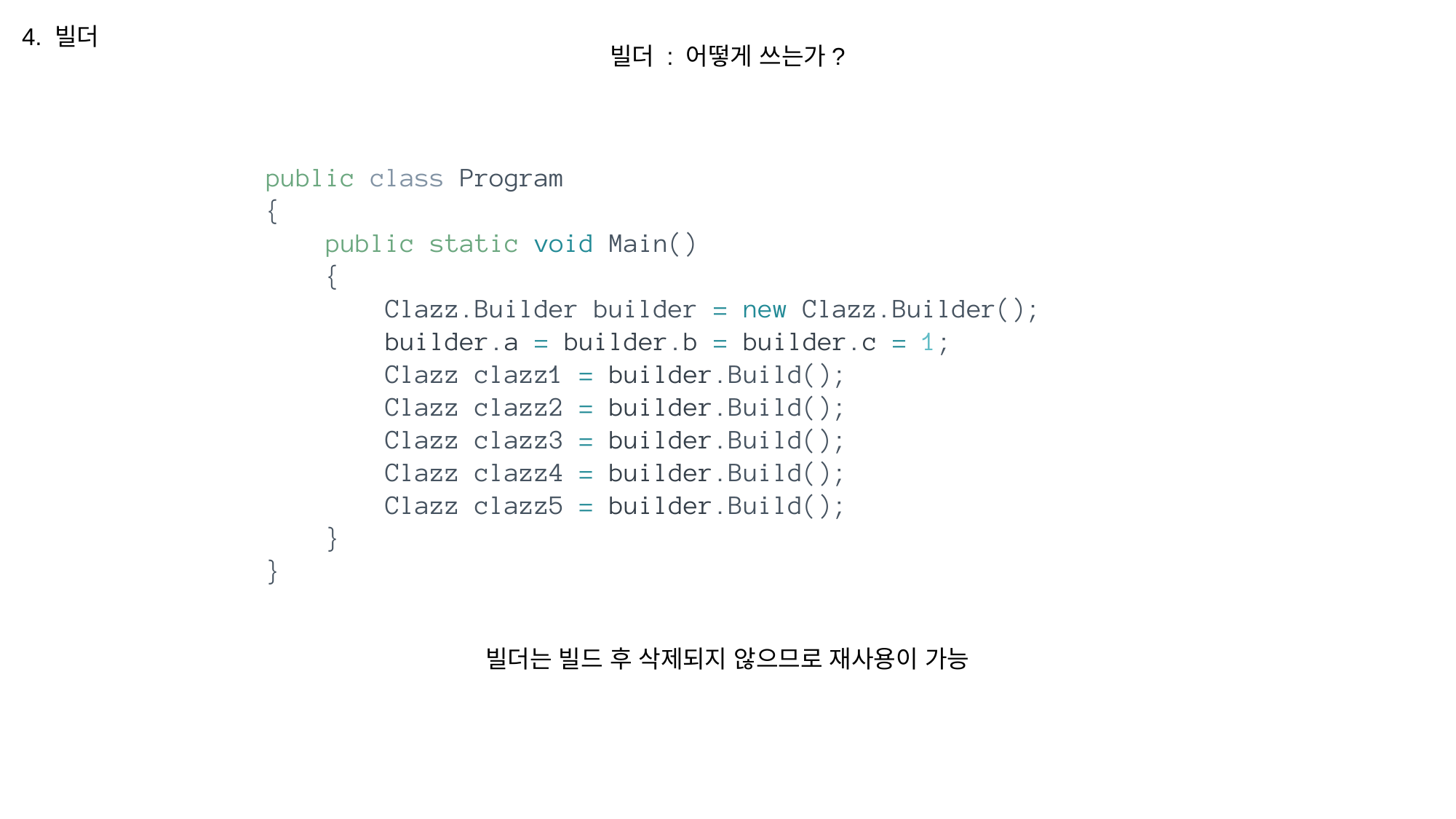

4. 빌더
빌더 : 어떻게 쓰는가?
public class Program
{
    public static void Main()
    {
        Clazz.Builder builder = new Clazz.Builder();
        builder.a = builder.b = builder.c = 1;
        Clazz clazz1 = builder.Build();
        Clazz clazz2 = builder.Build();
        Clazz clazz3 = builder.Build();
        Clazz clazz4 = builder.Build();
        Clazz clazz5 = builder.Build();
    }
}
빌더는 빌드 후 삭제되지 않으므로 재사용이 가능